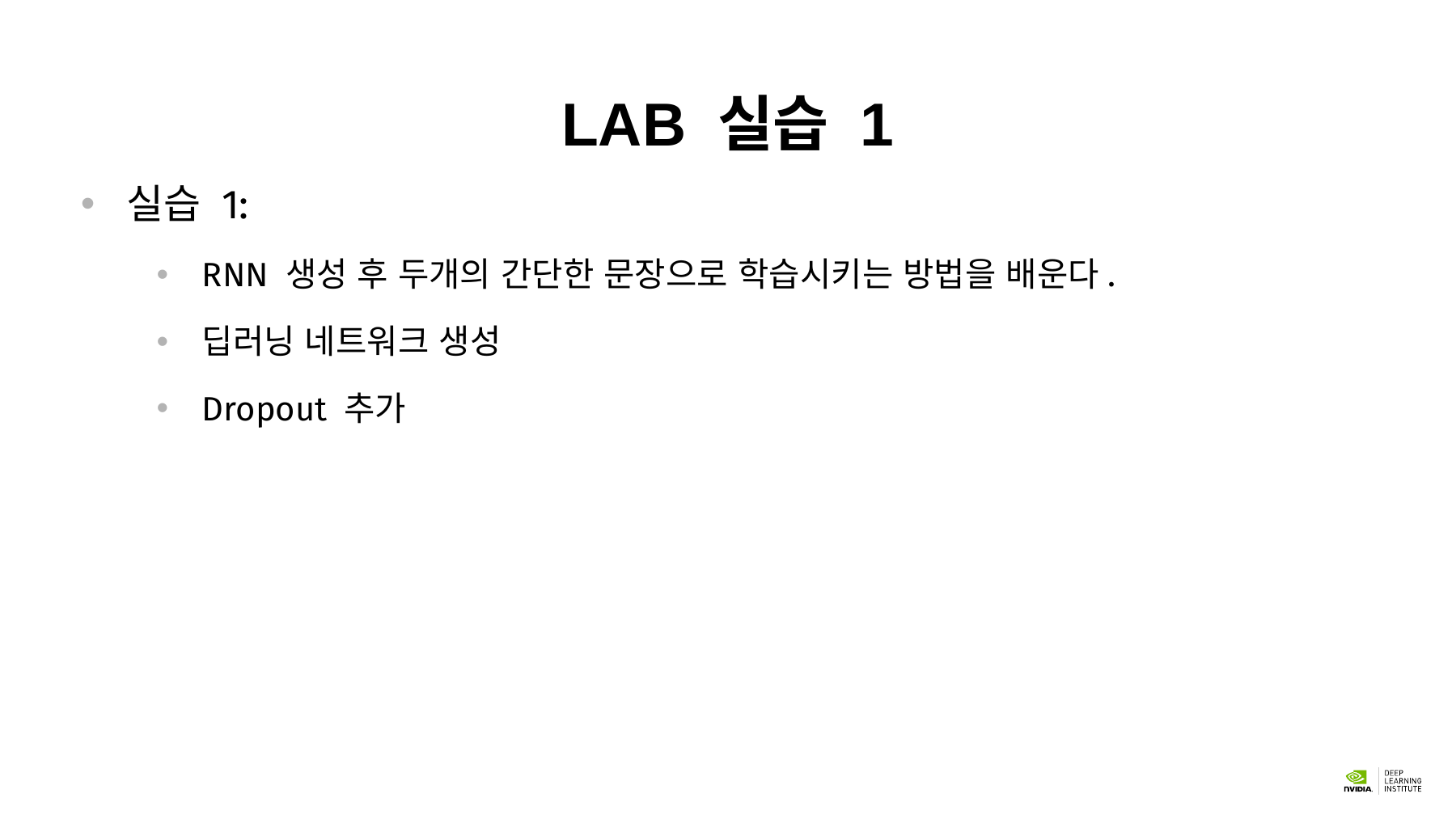

# LAB 실습 1
실습 1:
RNN 생성 후 두개의 간단한 문장으로 학습시키는 방법을 배운다.
딥러닝 네트워크 생성
Dropout 추가